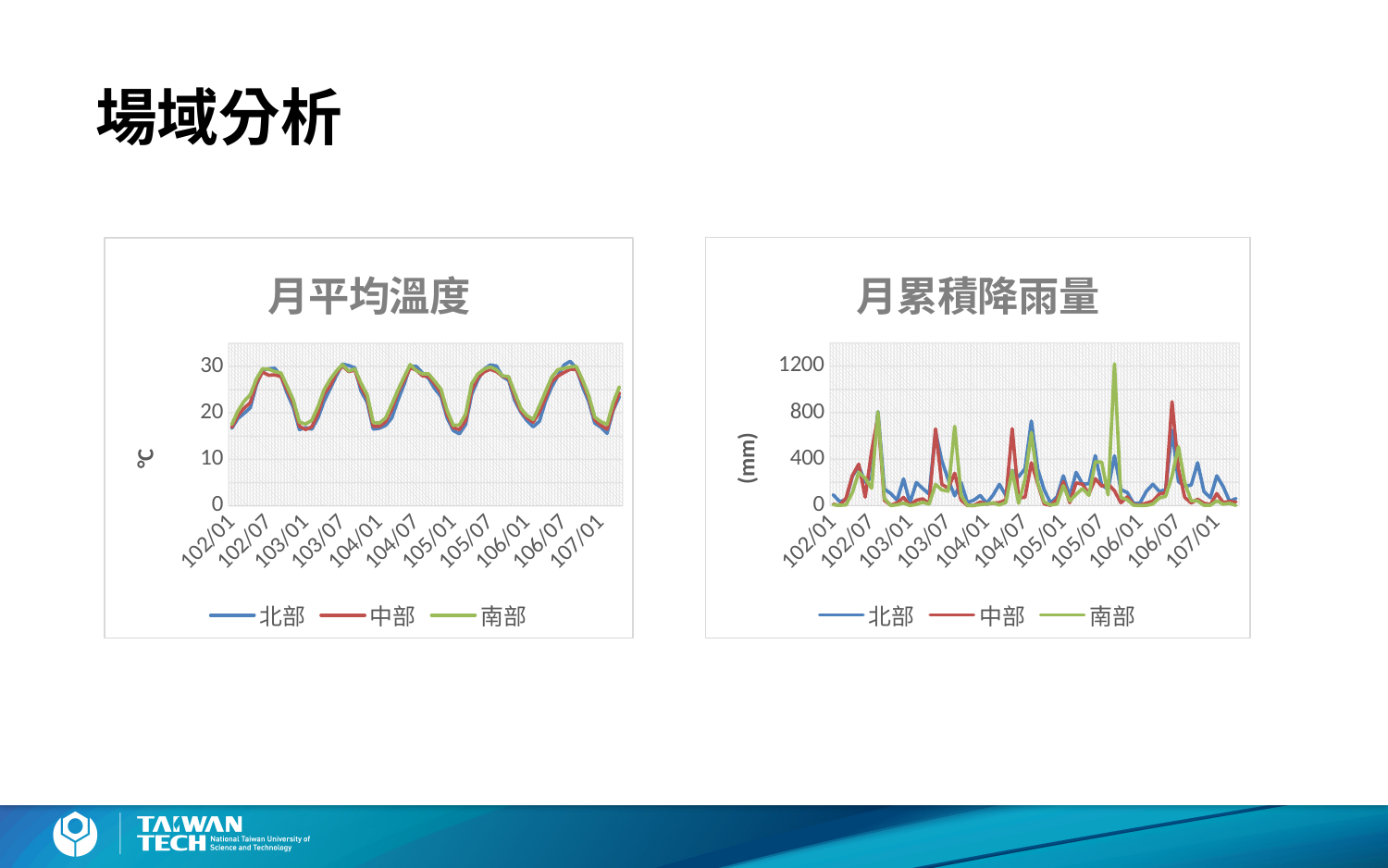

場域分析

### Chart: 月累積降雨量

| Category |  |  |  |
|---|---|---|---|
| 102/01 | 93.0 | 11.2 | 7.5 |
| 102/02 | 34.4 | 1.2 | 1.5 |
| 102/03 | 49.1 | 62.7 | 5.5 |
| 102/04 | 253.0 | 258.6 | 111.7 |
| 102/05 | 338.4 | 356.4 | 286.0 |
| 102/06 | 203.1 | 72.6 | 233.5 |
| 102/07 | 240.5 | 467.7 | 148.9 |
| 102/08 | 808.7 | 763.0 | 806.5 |
| 102/09 | 143.1 | 44.9 | 60.2 |
| 102/10 | 102.4 | 2.7 | 0.0 |
| 102/11 | 46.0 | 22.6 | 6.1 |
| 102/12 | 229.7 | 69.4 | 21.1 |
| 103/01 | 21.8 | 2.0 | 0.0 |
| 103/02 | 198.0 | 45.2 | 9.5 |
| 103/03 | 147.0 | 57.5 | 27.6 |
| 103/04 | 98.1 | 15.6 | 12.0 |
| 103/05 | 634.7 | 659.6 | 181.5 |
| 103/06 | 384.4 | 181.0 | 134.3 |
| 103/07 | 222.1 | 149.1 | 123.4 |
| 103/08 | 84.0 | 278.3 | 682.1 |
| 103/09 | 198.9 | 47.0 | 88.0 |
| 103/10 | 25.5 | 0.0 | 1.5 |
| 103/11 | 46.0 | 0.8 | 0.2 |
| 103/12 | 86.8 | 30.0 | 8.0 |
| 104/01 | 20.0 | 12.3 | 13.5 |
| 104/02 | 90.0 | 21.2 | 22.0 |
| 104/03 | 182.0 | 24.8 | 5.1 |
| 104/04 | 87.6 | 47.7 | 25.8 |
| 104/05 | 302.8 | 662.0 | 300.0 |
| 104/06 | 248.3 | 65.5 | 19.0 |
| 104/07 | 316.8 | 71.4 | 225.0 |
| 104/08 | 728.2 | 368.4 | 629.6 |
| 104/09 | 309.9 | 183.9 | 192.0 |
| 104/10 | 135.3 | 14.0 | 31.0 |
| 104/11 | 22.6 | 2.2 | 4.5 |
| 104/12 | 75.7 | 52.9 | 13.5 |
| 105/01 | 256.0 | 204.9 | 170.9 |
| 105/02 | 78.9 | 24.2 | 38.0 |
| 105/03 | 285.7 | 194.6 | 96.5 |
| 105/04 | 184.4 | 183.4 | 146.0 |
| 105/05 | 186.7 | 100.3 | 87.3 |
| 105/06 | 429.8 | 230.9 | 376.5 |
| 105/07 | 174.6 | 166.7 | 374.0 |
| 105/08 | 141.4 | 184.6 | 91.5 |
| 105/09 | 428.5 | 126.2 | 1220.3 |
| 105/10 | 137.6 | 23.9 | 69.0 |
| 105/11 | 111.6 | 74.2 | 48.9 |
| 105/12 | 16.5 | 8.4 | 2.0 |
| 106/01 | 21.8 | 4.0 | 0.0 |
| 106/02 | 123.7 | 20.8 | 1.0 |
| 106/03 | 182.7 | 38.0 | 12.8 |
| 106/04 | 121.5 | 98.8 | 64.5 |
| 106/05 | 135.5 | 111.5 | 79.5 |
| 106/06 | 649.7 | 894.0 | 251.5 |
| 106/07 | 206.6 | 313.7 | 506.9 |
| 106/08 | 166.2 | 69.0 | 196.5 |
| 106/09 | 175.6 | 21.4 | 39.5 |
| 106/10 | 368.6 | 53.5 | 39.5 |
| 106/11 | 120.9 | 19.5 | 1.5 |
| 106/12 | 66.9 | 8.0 | 2.0 |
| 107/01 | 255.8 | 103.5 | 40.0 |
| 107/02 | 163.6 | 25.5 | 11.5 |
| 107/03 | 37.3 | 35.5 | 19.0 |
| 107/04 | 59.6 | 30.5 | 0.5 |

### Chart: 月平均溫度

| Category |  |  |  |
|---|---|---|---|
| 102/01 | 16.7 | 16.9 | 17.5 |
| 102/02 | 18.8 | 19.4 | 20.4 |
| 102/03 | 19.9 | 21.0 | 22.5 |
| 102/04 | 21.1 | 22.2 | 23.9 |
| 102/05 | 26.0 | 26.4 | 27.3 |
| 102/06 | 29.2 | 28.8 | 29.5 |
| 102/07 | 29.5 | 28.1 | 29.4 |
| 102/08 | 29.6 | 28.2 | 28.9 |
| 102/09 | 27.9 | 27.8 | 28.6 |
| 102/10 | 24.2 | 24.9 | 25.7 |
| 102/11 | 21.2 | 22.1 | 22.8 |
| 102/12 | 16.4 | 17.1 | 18.0 |
| 103/01 | 16.8 | 16.4 | 17.6 |
| 103/02 | 16.5 | 17.0 | 18.4 |
| 103/03 | 18.9 | 19.8 | 21.3 |
| 103/04 | 22.5 | 24.1 | 25.0 |
| 103/05 | 25.2 | 25.8 | 27.2 |
| 103/06 | 28.0 | 28.6 | 29.0 |
| 103/07 | 30.5 | 30.1 | 30.4 |
| 103/08 | 30.2 | 28.9 | 29.0 |
| 103/09 | 29.7 | 29.2 | 29.5 |
| 103/10 | 24.7 | 25.6 | 26.4 |
| 103/11 | 22.3 | 23.1 | 23.9 |
| 103/12 | 16.5 | 17.1 | 17.9 |
| 104/01 | 16.7 | 17.1 | 17.8 |
| 104/02 | 17.3 | 18.1 | 18.9 |
| 104/03 | 18.9 | 20.7 | 21.8 |
| 104/04 | 22.7 | 24.4 | 24.9 |
| 104/05 | 26.1 | 26.9 | 27.7 |
| 104/06 | 30.0 | 29.7 | 30.4 |
| 104/07 | 30.0 | 29.2 | 29.1 |
| 104/08 | 28.6 | 28.0 | 28.4 |
| 104/09 | 27.4 | 27.8 | 28.4 |
| 104/10 | 25.2 | 26.2 | 26.8 |
| 104/11 | 23.5 | 24.3 | 25.1 |
| 104/12 | 18.9 | 19.6 | 20.5 |
| 105/01 | 16.2 | 16.8 | 17.3 |
| 105/02 | 15.5 | 16.4 | 17.4 |
| 105/03 | 17.5 | 18.3 | 19.7 |
| 105/04 | 24.0 | 24.9 | 26.3 |
| 105/05 | 27.1 | 27.6 | 28.4 |
| 105/06 | 29.4 | 28.8 | 29.4 |
| 105/07 | 30.3 | 29.4 | 29.9 |
| 105/08 | 30.1 | 28.9 | 29.3 |
| 105/09 | 27.8 | 27.9 | 28.0 |
| 105/10 | 27.0 | 27.5 | 27.8 |
| 105/11 | 22.6 | 23.4 | 24.3 |
| 105/12 | 20.1 | 20.4 | 20.9 |
| 106/01 | 18.3 | 18.9 | 19.4 |
| 106/02 | 17.0 | 18.0 | 18.6 |
| 106/03 | 18.2 | 20.2 | 21.5 |
| 106/04 | 22.5 | 23.2 | 24.6 |
| 106/05 | 25.6 | 26.7 | 27.7 |
| 106/06 | 28.0 | 27.9 | 29.3 |
| 106/07 | 30.3 | 28.7 | 29.6 |
| 106/08 | 31.1 | 29.4 | 29.9 |
| 106/09 | 29.6 | 29.3 | 30.0 |
| 106/10 | 25.6 | 26.5 | 27.1 |
| 106/11 | 22.5 | 23.3 | 23.8 |
| 106/12 | 17.8 | 18.5 | 19.1 |
| 107/01 | 16.9 | 17.3 | 18.1 |
| 107/02 | 15.6 | 16.5 | 17.5 |
| 107/03 | 20.6 | 20.8 | 22.3 |
| 107/04 | 23.5 | 24.3 | 25.6 |